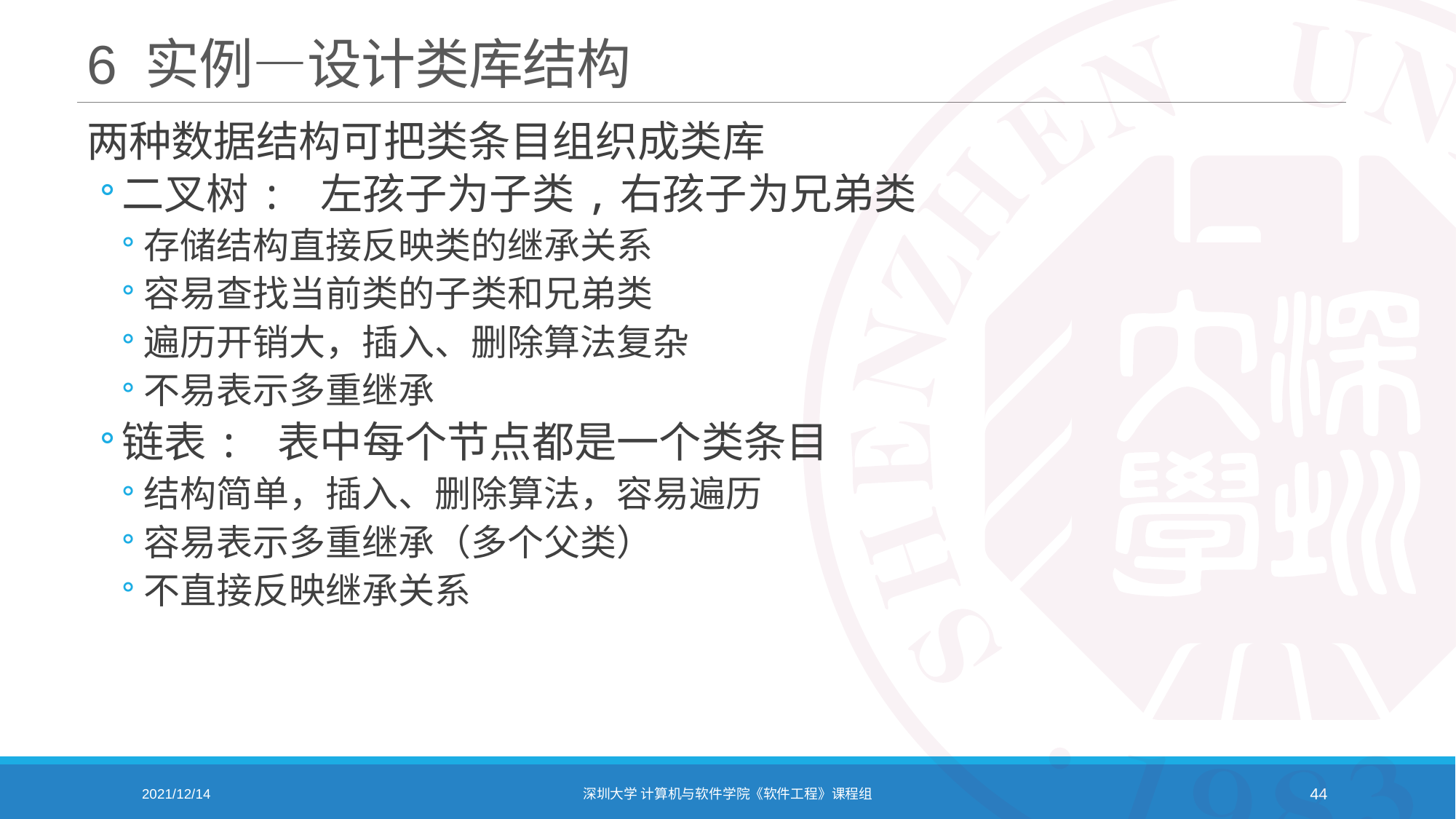

# 6 实例—设计类库结构
两种数据结构可把类条目组织成类库
二叉树: 左孩子为子类,右孩子为兄弟类
存储结构直接反映类的继承关系
容易查找当前类的子类和兄弟类
遍历开销大，插入、删除算法复杂
不易表示多重继承
链表: 表中每个节点都是一个类条目
结构简单，插入、删除算法，容易遍历
容易表示多重继承（多个父类）
不直接反映继承关系

2021/12/14
深圳大学 计算机与软件学院《软件工程》课程组
44